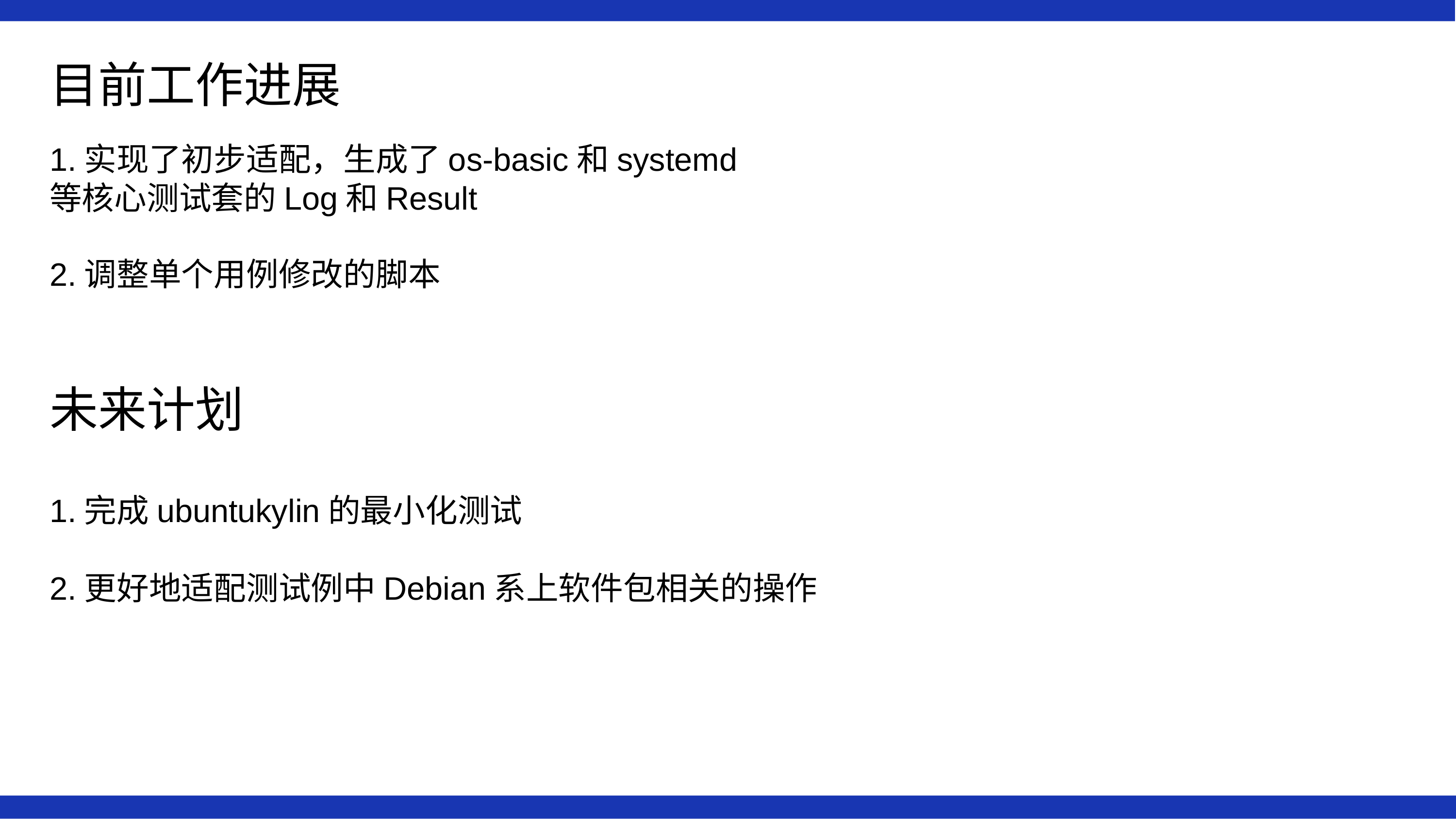

目前工作进展
1.实现了初步适配，生成了os-basic和systemd等核心测试套的Log和Result
2.调整单个用例修改的脚本
未来计划
1.完成ubuntukylin的最小化测试

2.更好地适配测试例中Debian系上软件包相关的操作